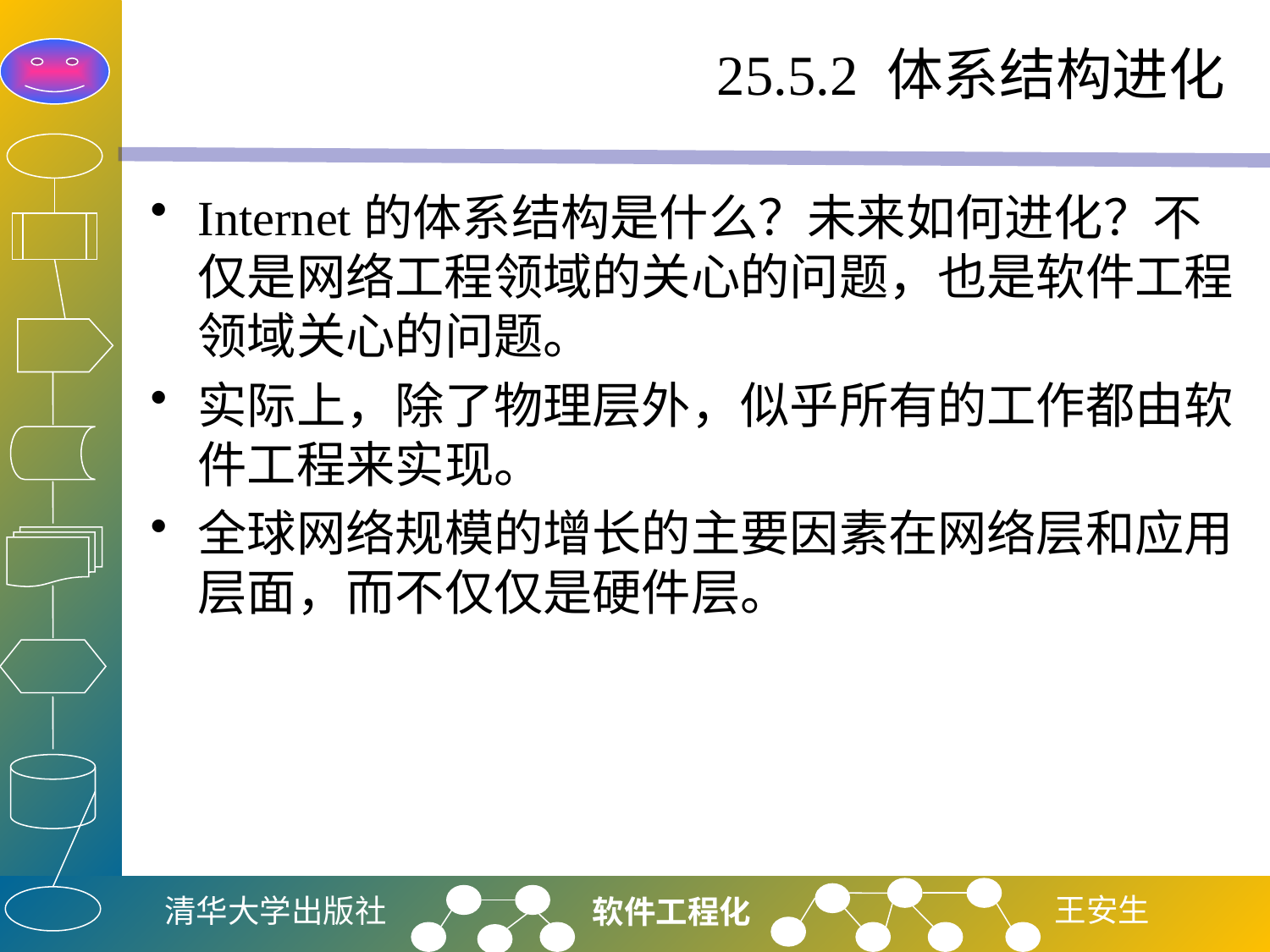

# 25.5.2 体系结构进化
Internet的体系结构是什么？未来如何进化？不仅是网络工程领域的关心的问题，也是软件工程领域关心的问题。
实际上，除了物理层外，似乎所有的工作都由软件工程来实现。
全球网络规模的增长的主要因素在网络层和应用层面，而不仅仅是硬件层。